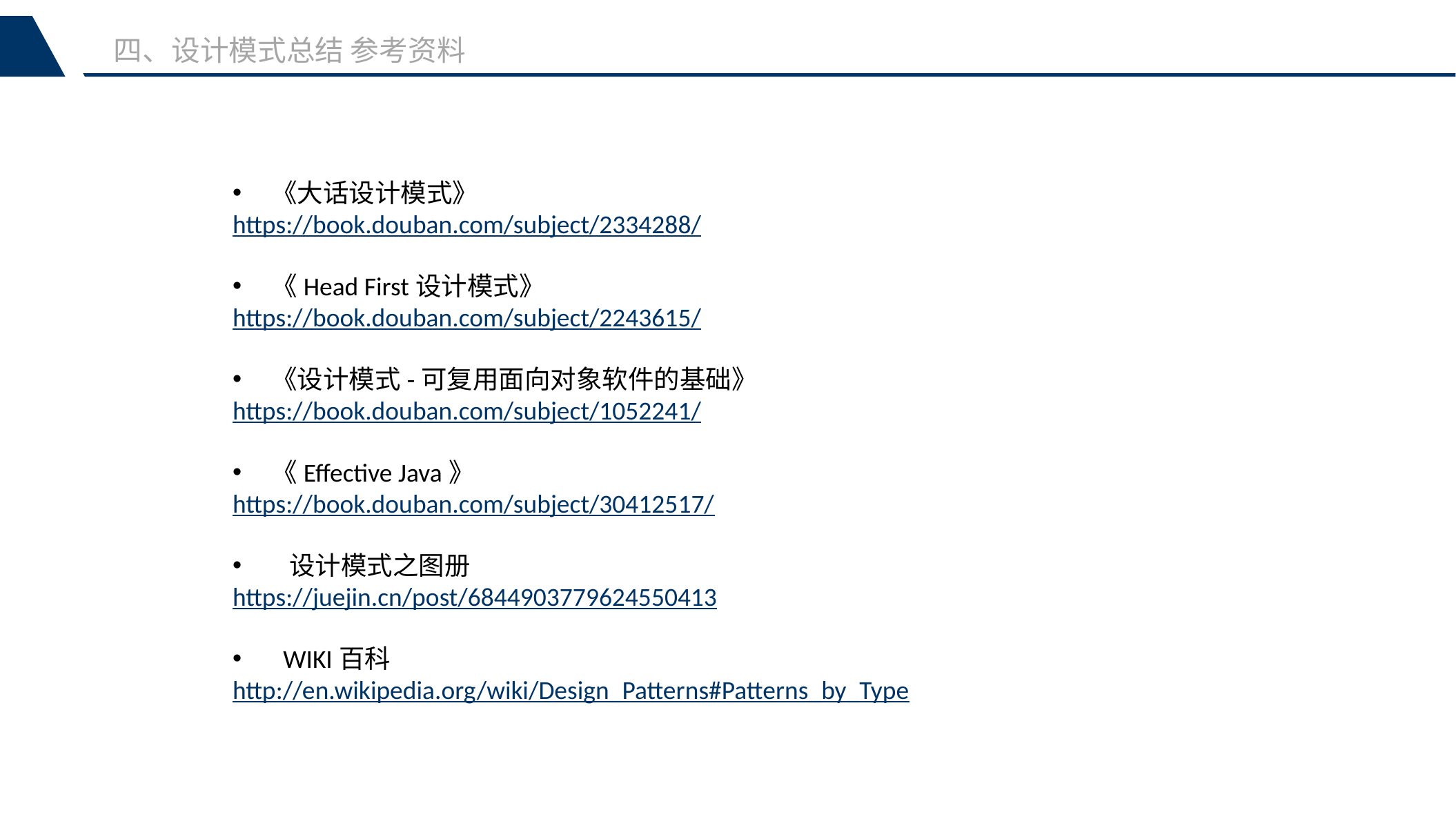

四、设计模式总结 参考资料

《大话设计模式》
https://book.douban.com/subject/2334288/

《Head First设计模式》
https://book.douban.com/subject/2243615/

《设计模式-可复用面向对象软件的基础》
https://book.douban.com/subject/1052241/

《Effective Java》
https://book.douban.com/subject/30412517/

  设计模式之图册
https://juejin.cn/post/6844903779624550413

  WIKI百科
http://en.wikipedia.org/wiki/Design_Patterns#Patterns_by_Type